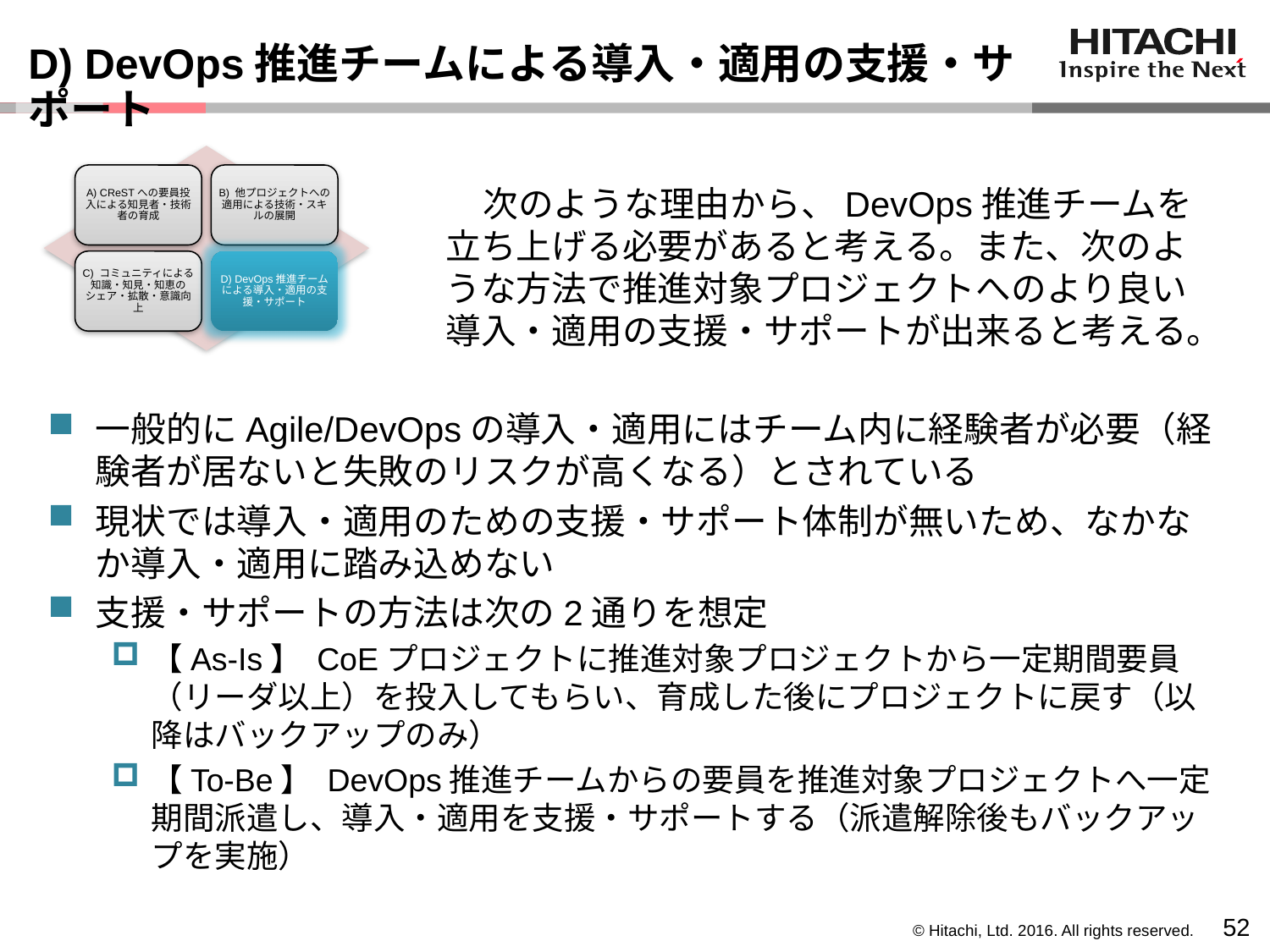

# D) DevOps推進チームによる導入・適用の支援・サポート
A) CReSTへの要員投入による知見者・技術者の育成
B) 他プロジェクトへの適用による技術・スキルの展開
C) コミュニティによる知識・知見・知恵のシェア・拡散・意識向上
D) DevOps推進チームによる導入・適用の支援・サポート
次のような理由から、DevOps推進チームを立ち上げる必要があると考える。また、次のような方法で推進対象プロジェクトへのより良い導入・適用の支援・サポートが出来ると考える。

一般的にAgile/DevOpsの導入・適用にはチーム内に経験者が必要（経験者が居ないと失敗のリスクが高くなる）とされている
現状では導入・適用のための支援・サポート体制が無いため、なかなか導入・適用に踏み込めない
支援・サポートの方法は次の2通りを想定
【As-Is】 CoEプロジェクトに推進対象プロジェクトから一定期間要員（リーダ以上）を投入してもらい、育成した後にプロジェクトに戻す（以降はバックアップのみ）
【To-Be】 DevOps推進チームからの要員を推進対象プロジェクトへ一定期間派遣し、導入・適用を支援・サポートする（派遣解除後もバックアップを実施）
52